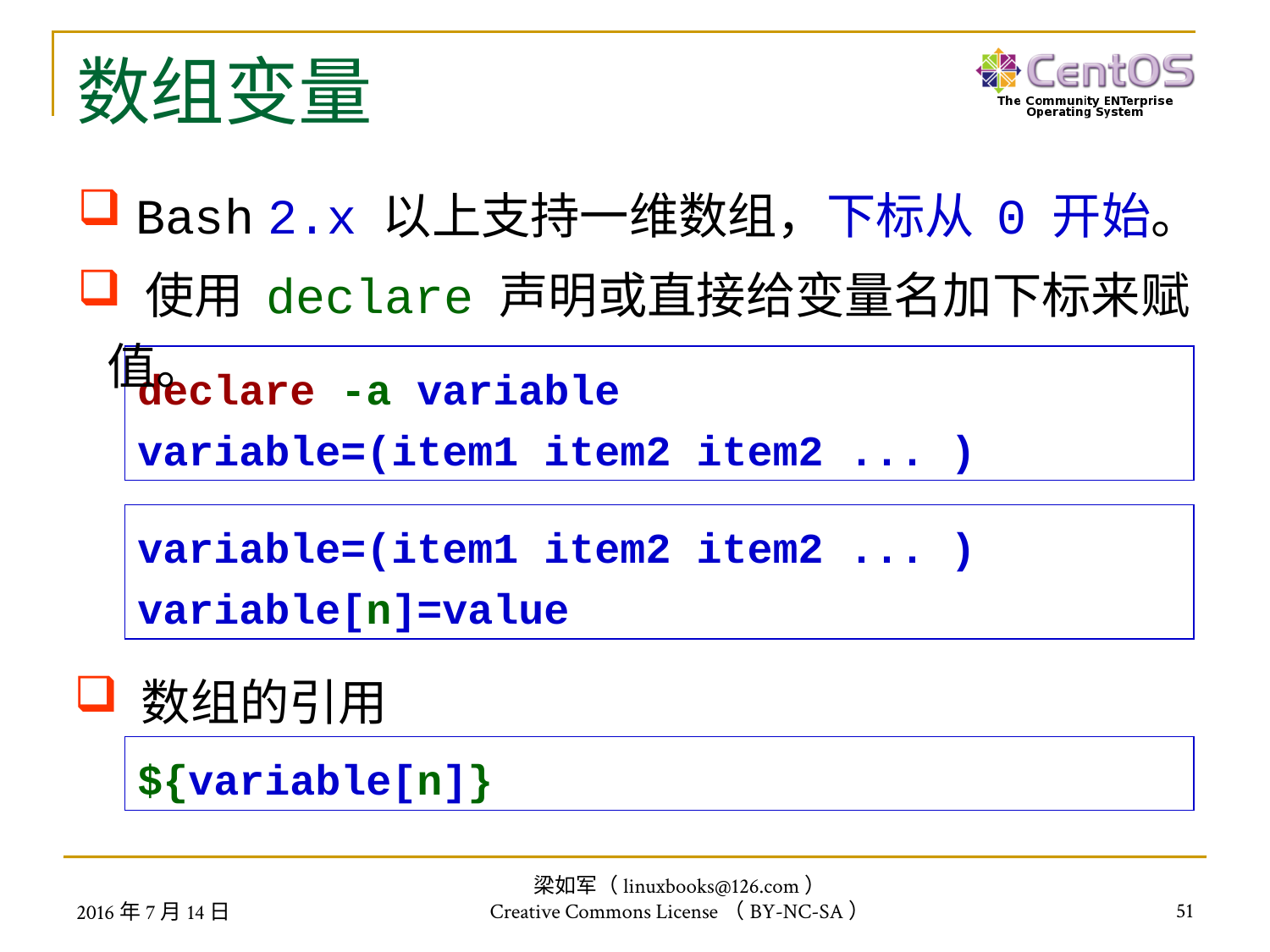

# 数组变量
 Bash 2.x 以上支持一维数组，下标从 0 开始。
 使用 declare 声明或直接给变量名加下标来赋值。
declare -a variable
variable=(item1 item2 item2 ... )
variable=(item1 item2 item2 ... )
variable[n]=value
 数组的引用
${variable[n]}
梁如军（linuxbooks@126.com）
Creative Commons License（BY-NC-SA）
2016年7月14日
51